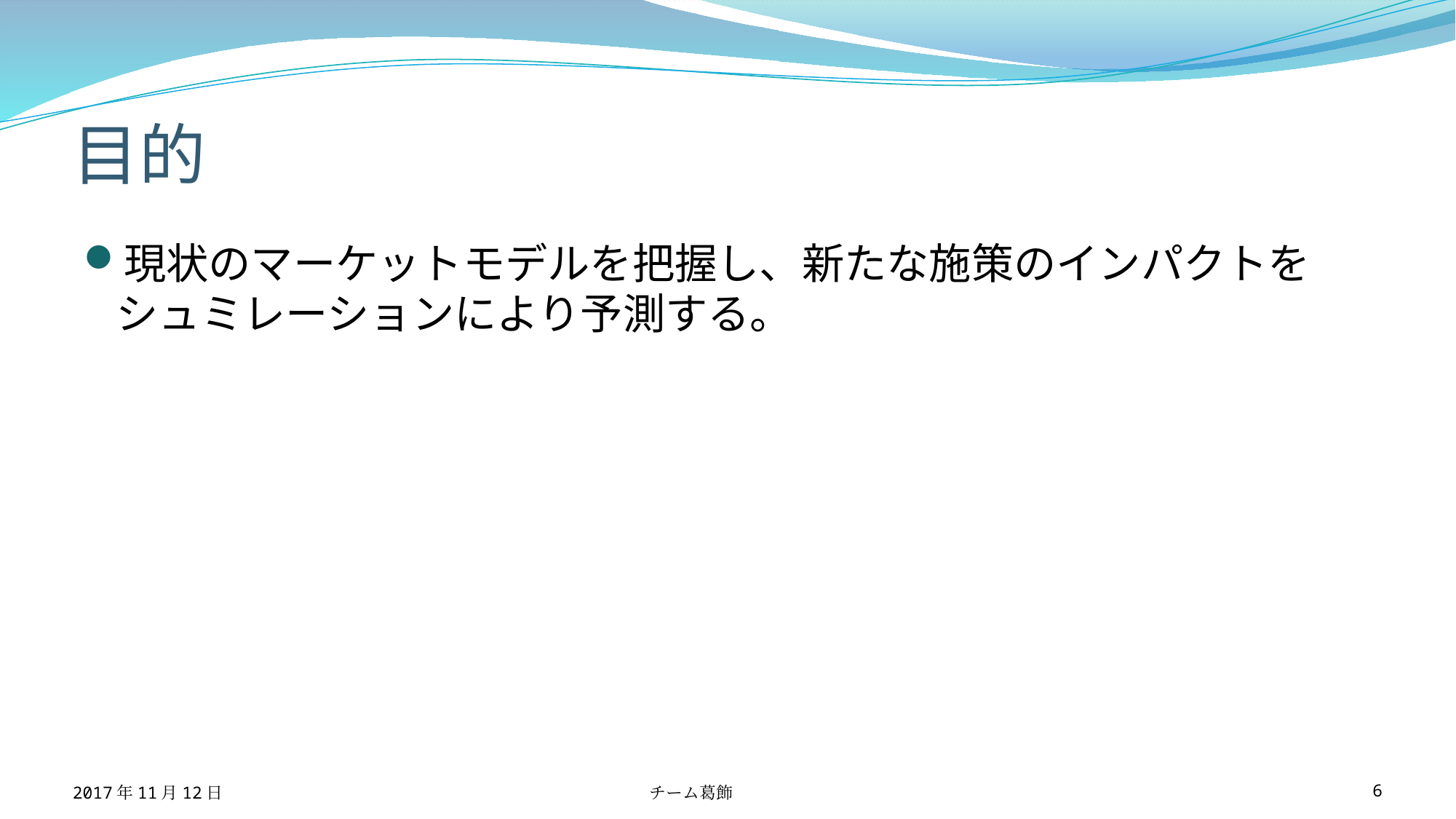

# 目的
現状のマーケットモデルを把握し、新たな施策のインパクトをシュミレーションにより予測する。
2017年11月12日
チーム葛飾
6